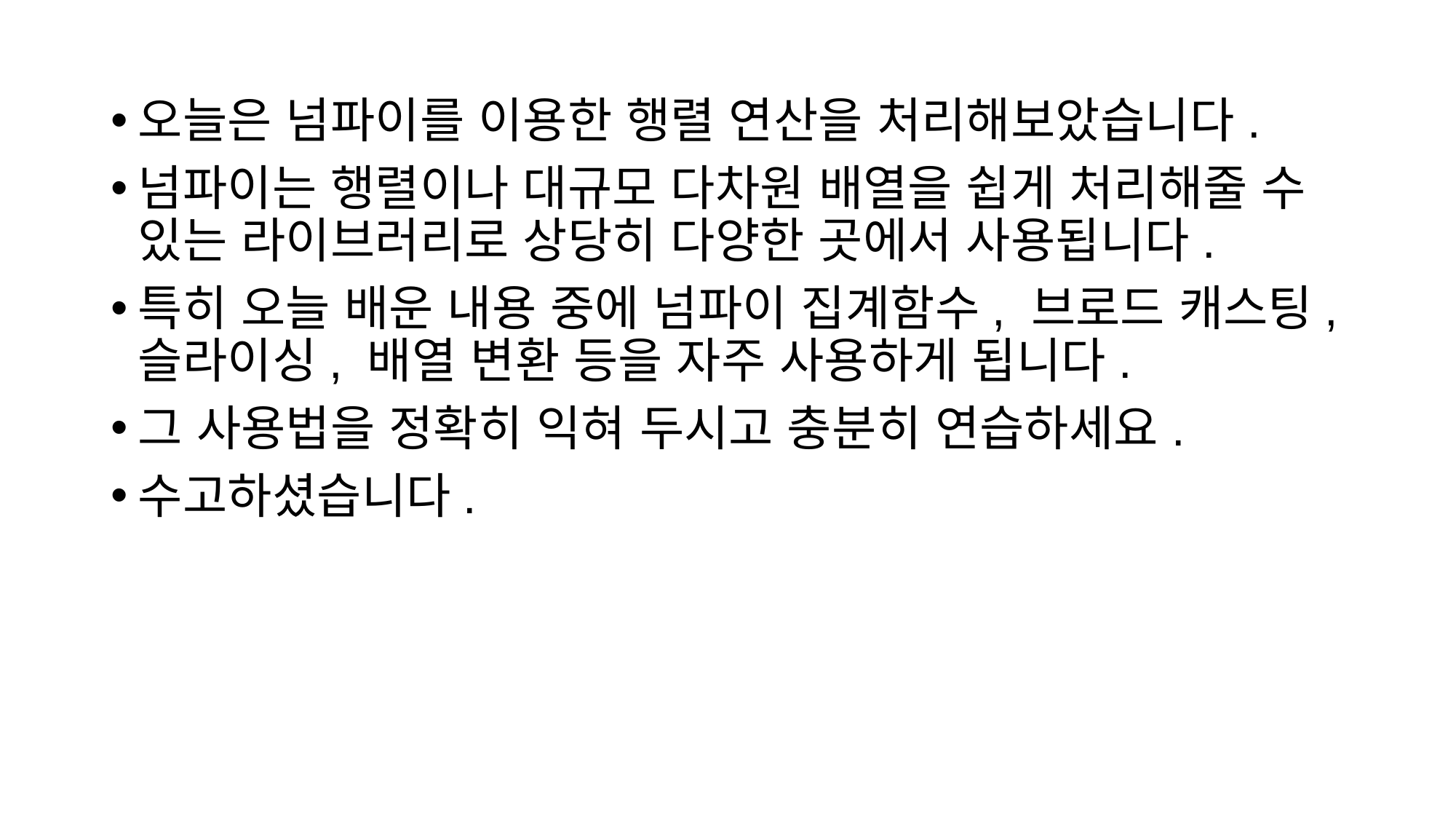

오늘은 넘파이를 이용한 행렬 연산을 처리해보았습니다.
넘파이는 행렬이나 대규모 다차원 배열을 쉽게 처리해줄 수 있는 라이브러리로 상당히 다양한 곳에서 사용됩니다.
특히 오늘 배운 내용 중에 넘파이 집계함수, 브로드 캐스팅, 슬라이싱, 배열 변환 등을 자주 사용하게 됩니다.
그 사용법을 정확히 익혀 두시고 충분히 연습하세요.
수고하셨습니다.